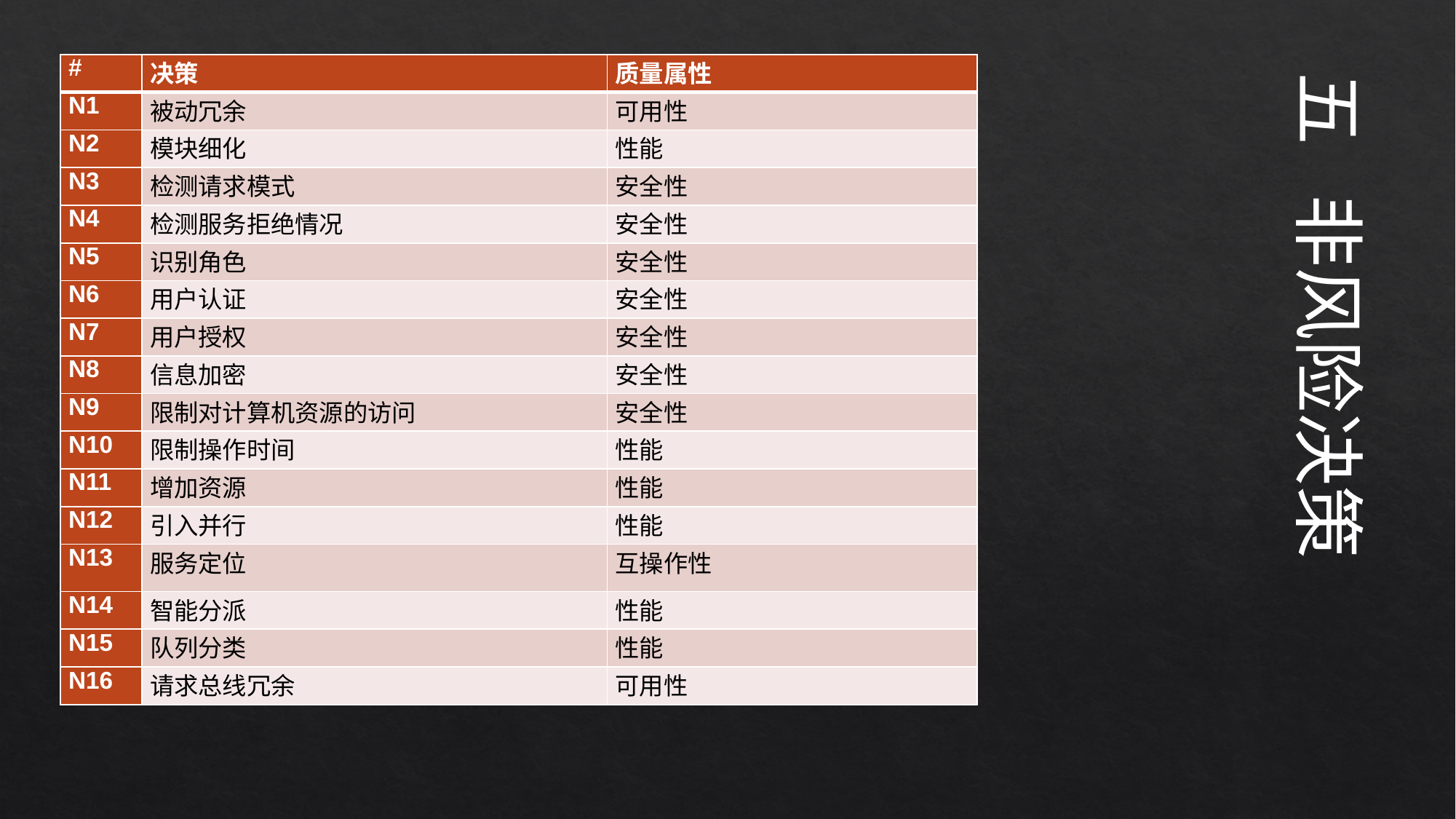

| # | 决策 | 质量属性 |
| --- | --- | --- |
| N1 | 被动冗余 | 可用性 |
| N2 | 模块细化 | 性能 |
| N3 | 检测请求模式 | 安全性 |
| N4 | 检测服务拒绝情况 | 安全性 |
| N5 | 识别角色 | 安全性 |
| N6 | 用户认证 | 安全性 |
| N7 | 用户授权 | 安全性 |
| N8 | 信息加密 | 安全性 |
| N9 | 限制对计算机资源的访问 | 安全性 |
| N10 | 限制操作时间 | 性能 |
| N11 | 增加资源 | 性能 |
| N12 | 引入并行 | 性能 |
| N13 | 服务定位 | 互操作性 |
| N14 | 智能分派 | 性能 |
| N15 | 队列分类 | 性能 |
| N16 | 请求总线冗余 | 可用性 |
五   非风险决策